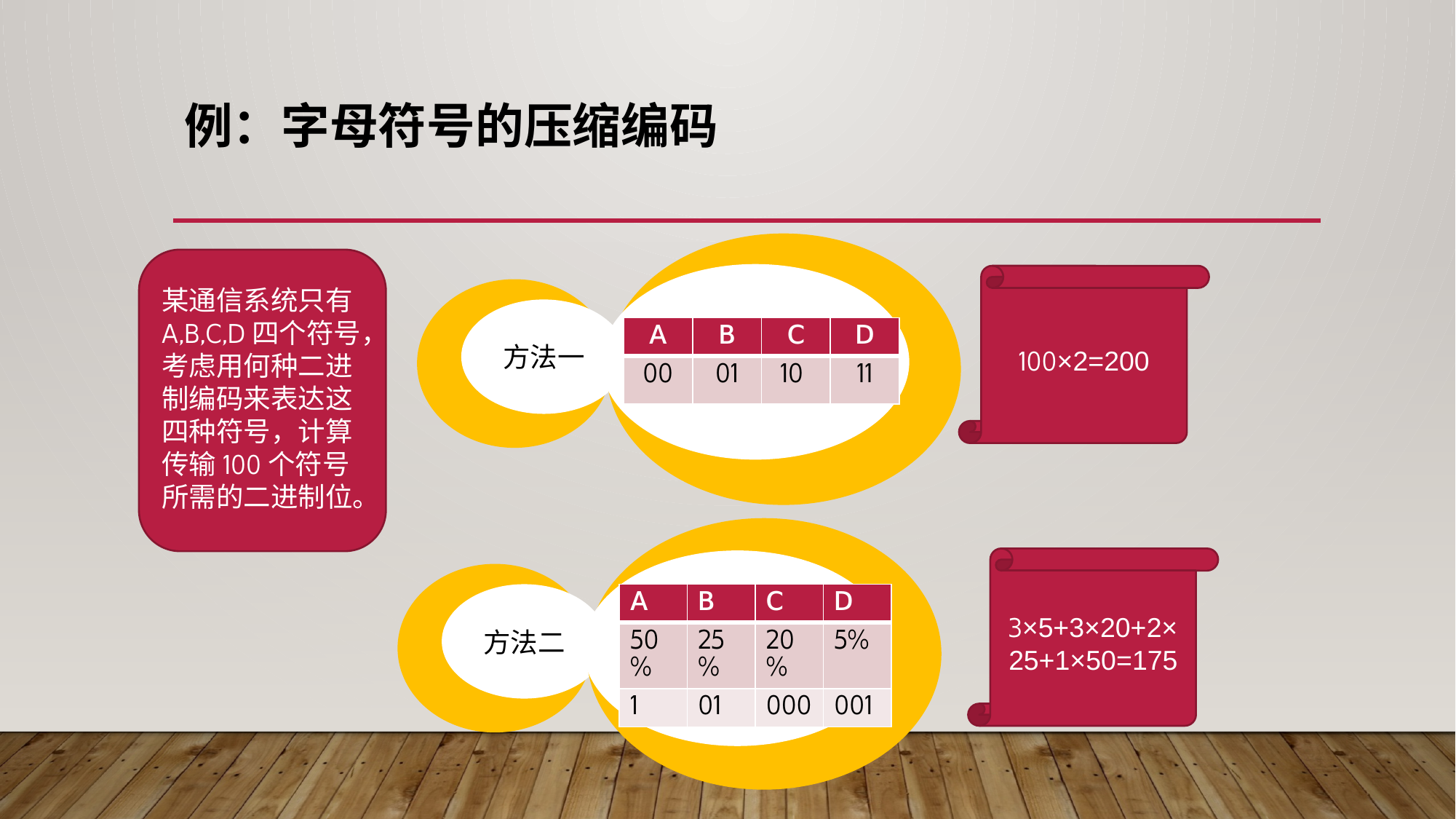

# 例：字母符号的压缩编码

某通信系统只有A,B,C,D四个符号，考虑用何种二进制编码来表达这四种符号，计算传输100个符号所需的二进制位。

100×2=200

方法一
| A | B | C | D |
| --- | --- | --- | --- |
| 00 | 01 | 10 | 11 |

3×5+3×20+2×25+1×50=175

方法二
| A | B | C | D |
| --- | --- | --- | --- |
| 50% | 25% | 20% | 5% |
| 1 | 01 | 000 | 001 |